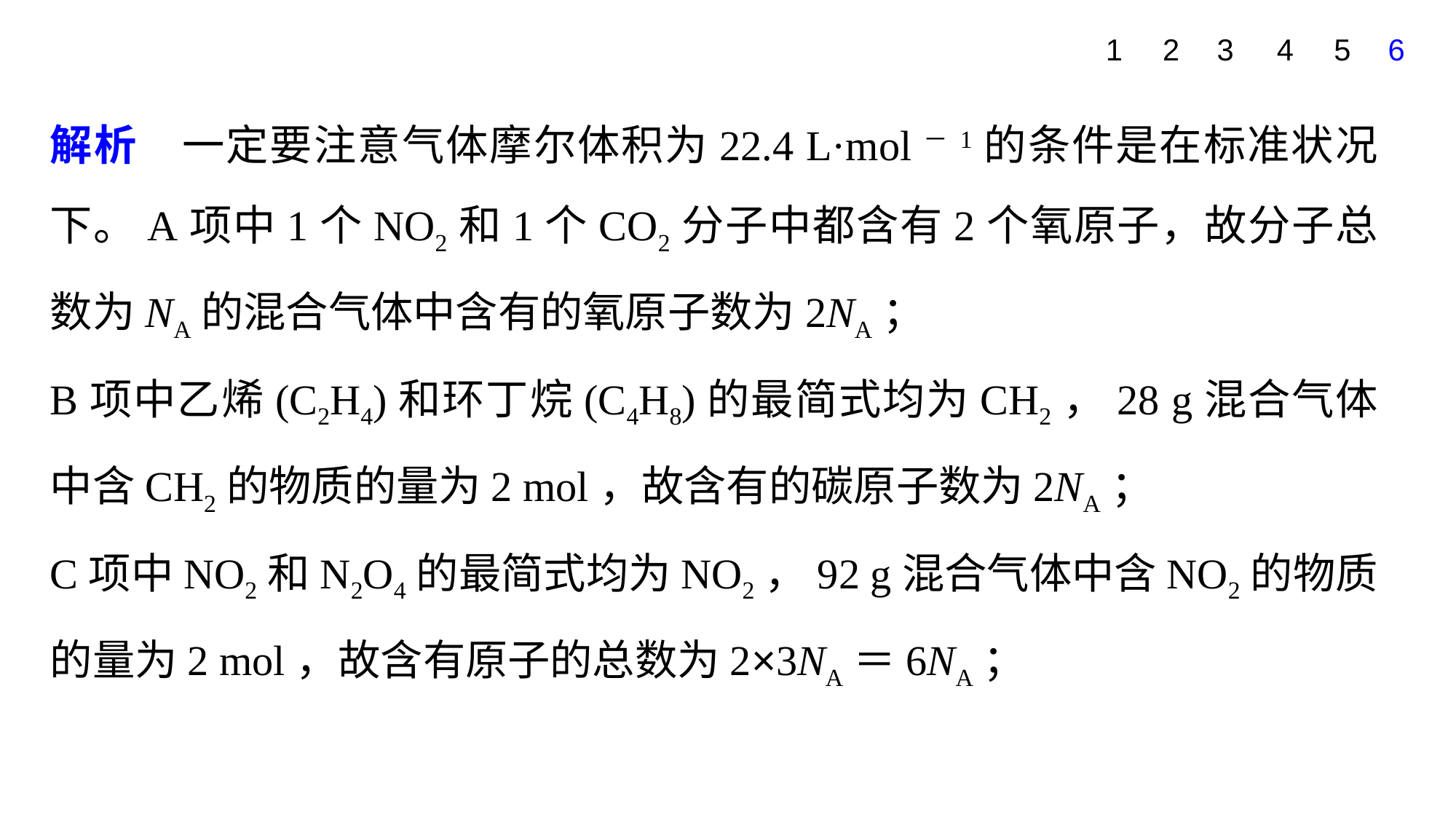

1
2
3
4
5
6
解析　一定要注意气体摩尔体积为22.4 L·mol－1的条件是在标准状况下。A项中1个NO2和1个CO2分子中都含有2个氧原子，故分子总数为NA的混合气体中含有的氧原子数为2NA；
B项中乙烯(C2H4)和环丁烷(C4H8)的最简式均为CH2，28 g混合气体中含CH2的物质的量为2 mol，故含有的碳原子数为2NA；
C项中NO2和N2O4的最简式均为NO2，92 g混合气体中含NO2的物质的量为2 mol，故含有原子的总数为2×3NA＝6NA；